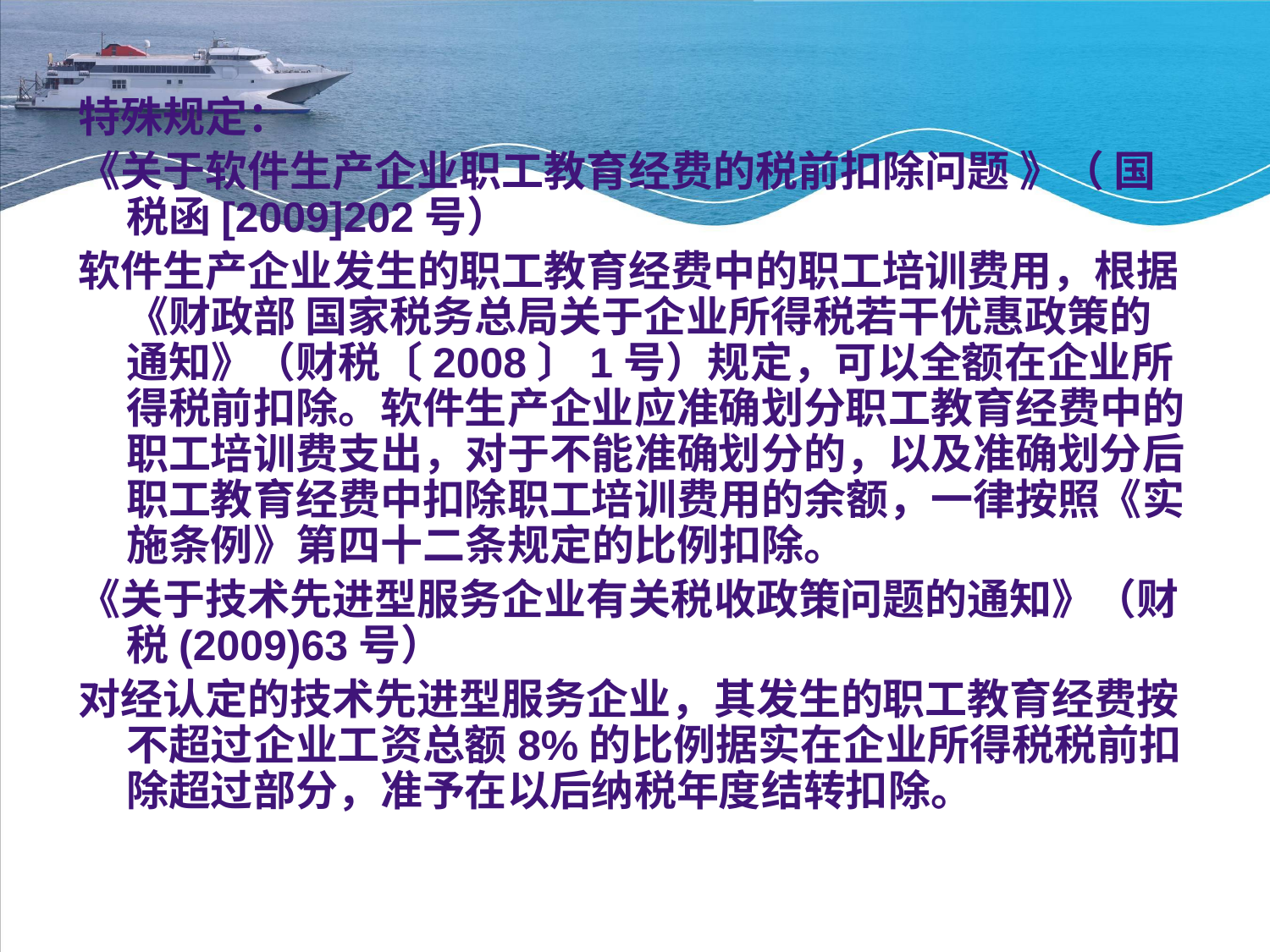

#
特殊规定：
《关于软件生产企业职工教育经费的税前扣除问题 》（ 国税函[2009]202号）
软件生产企业发生的职工教育经费中的职工培训费用，根据《财政部 国家税务总局关于企业所得税若干优惠政策的通知》（财税〔2008〕1号）规定，可以全额在企业所得税前扣除。软件生产企业应准确划分职工教育经费中的职工培训费支出，对于不能准确划分的，以及准确划分后职工教育经费中扣除职工培训费用的余额，一律按照《实施条例》第四十二条规定的比例扣除。
《关于技术先进型服务企业有关税收政策问题的通知》（财税(2009)63号）
对经认定的技术先进型服务企业，其发生的职工教育经费按不超过企业工资总额8%的比例据实在企业所得税税前扣除超过部分，准予在以后纳税年度结转扣除。